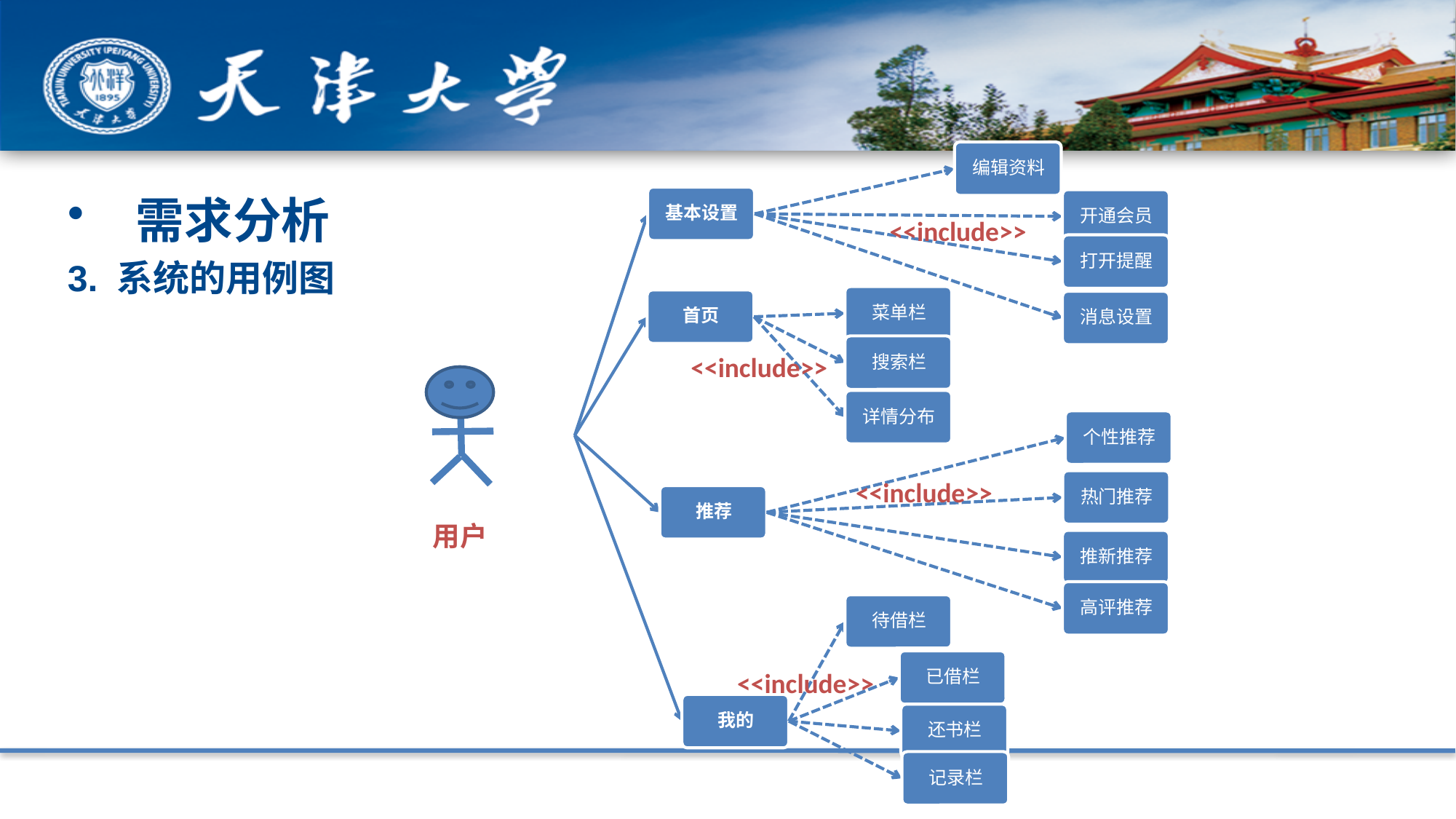

基本设置

编辑资料

开通会员

打开提醒

消息设置

首页

菜单栏

搜索栏

详情分布

推荐

个性推荐

热门推荐

推新推荐

高评推荐

我的

待借栏

已借栏

还书栏

记录栏
需求分析
3. 系统的用例图
<<include>>
<<include>>

<<include>>
用户
<<include>>